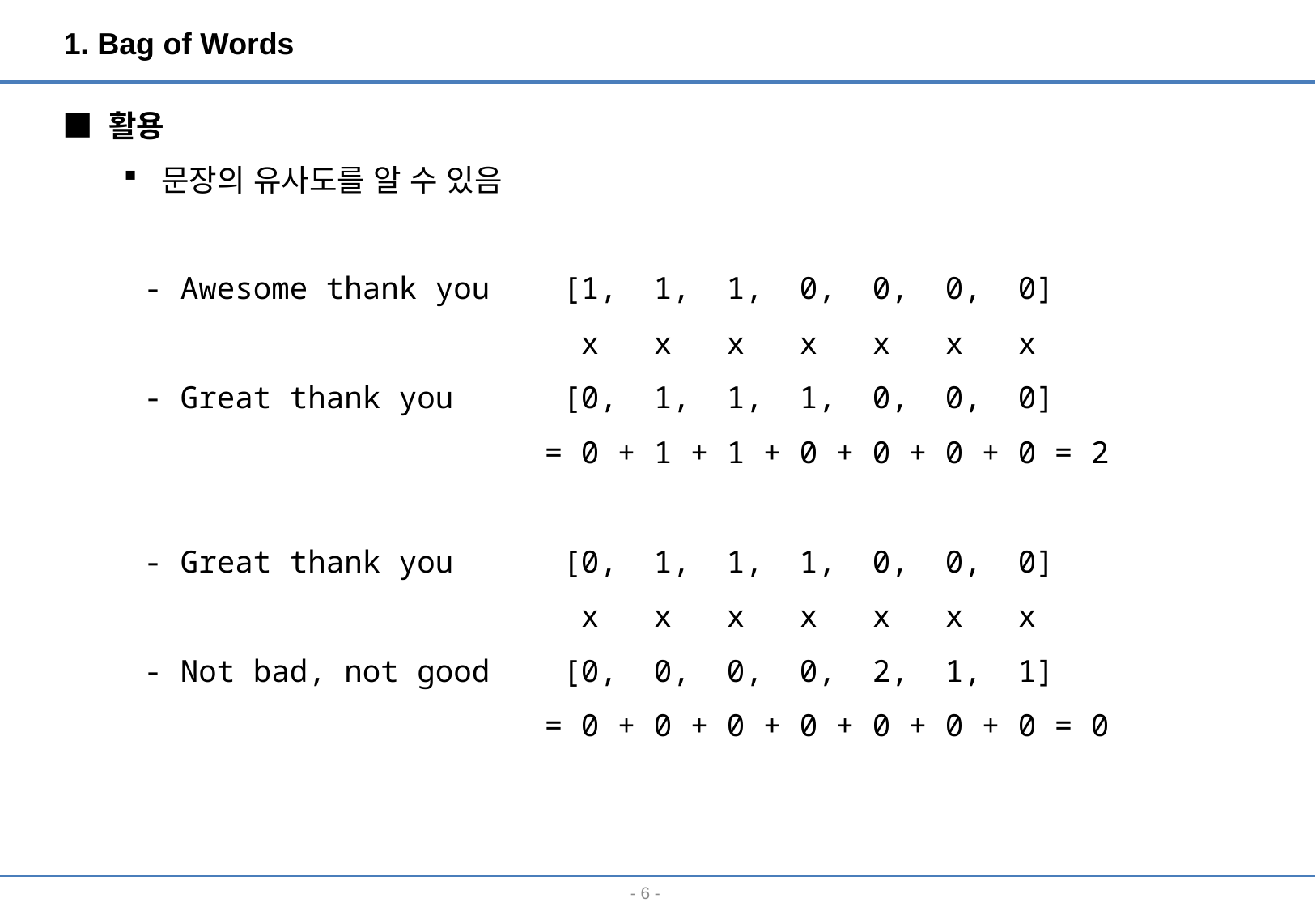

1. Bag of Words
■ 활용
문장의 유사도를 알 수 있음
- Awesome thank you    [1,  1,  1,  0,  0,  0,  0]
                        x   x   x   x   x   x   x
- Great thank you      [0,  1,  1,  1,  0,  0,  0]
                      = 0 + 1 + 1 + 0 + 0 + 0 + 0 = 2

- Great thank you      [0,  1,  1,  1,  0,  0,  0]
                        x   x   x   x   x   x   x
- Not bad, not good    [0,  0,  0,  0,  2,  1,  1]
                      = 0 + 0 + 0 + 0 + 0 + 0 + 0 = 0
- 6 -